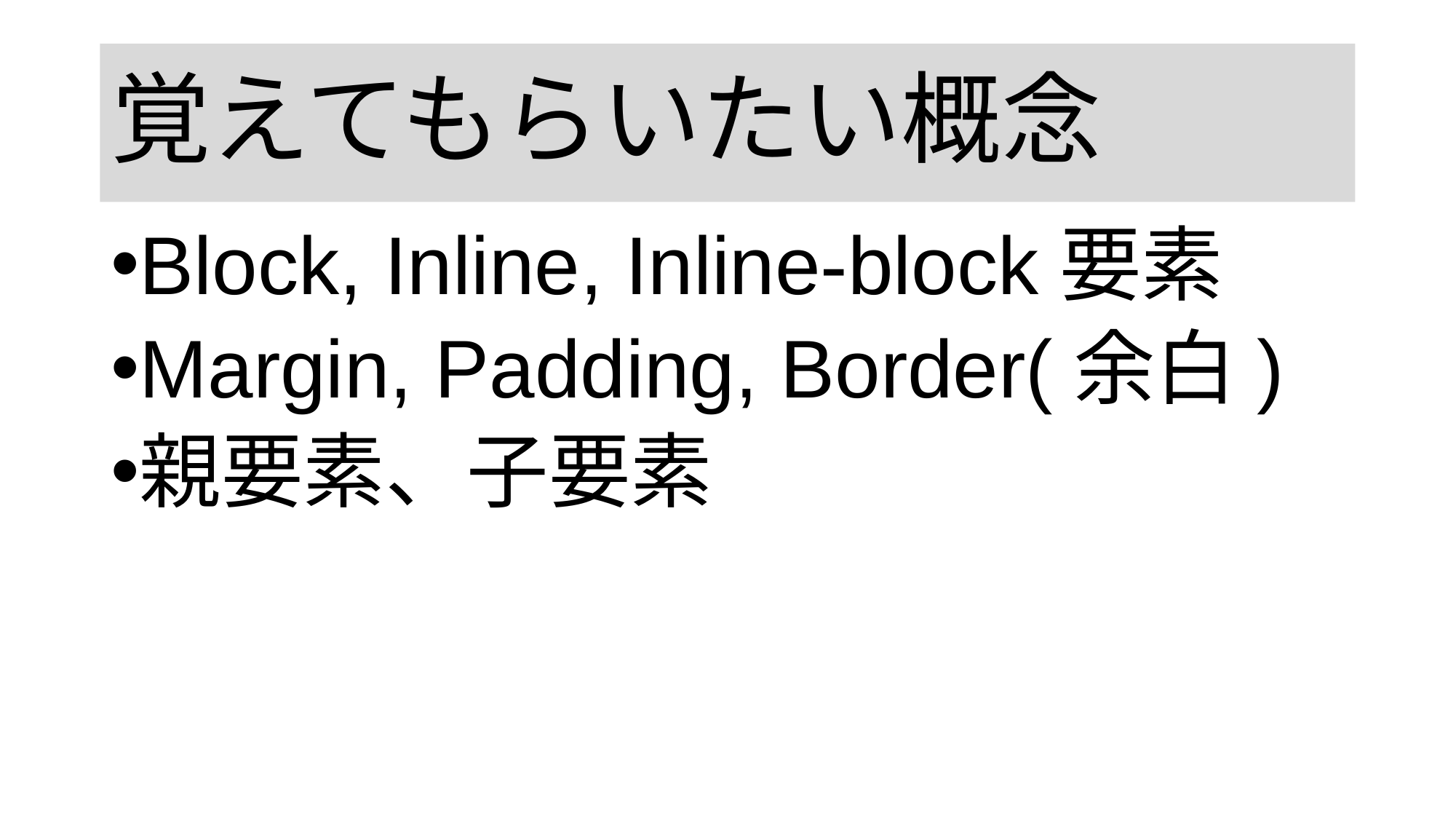

# 覚えてもらいたい概念
Block, Inline, Inline-block要素
Margin, Padding, Border(余白)
親要素、子要素